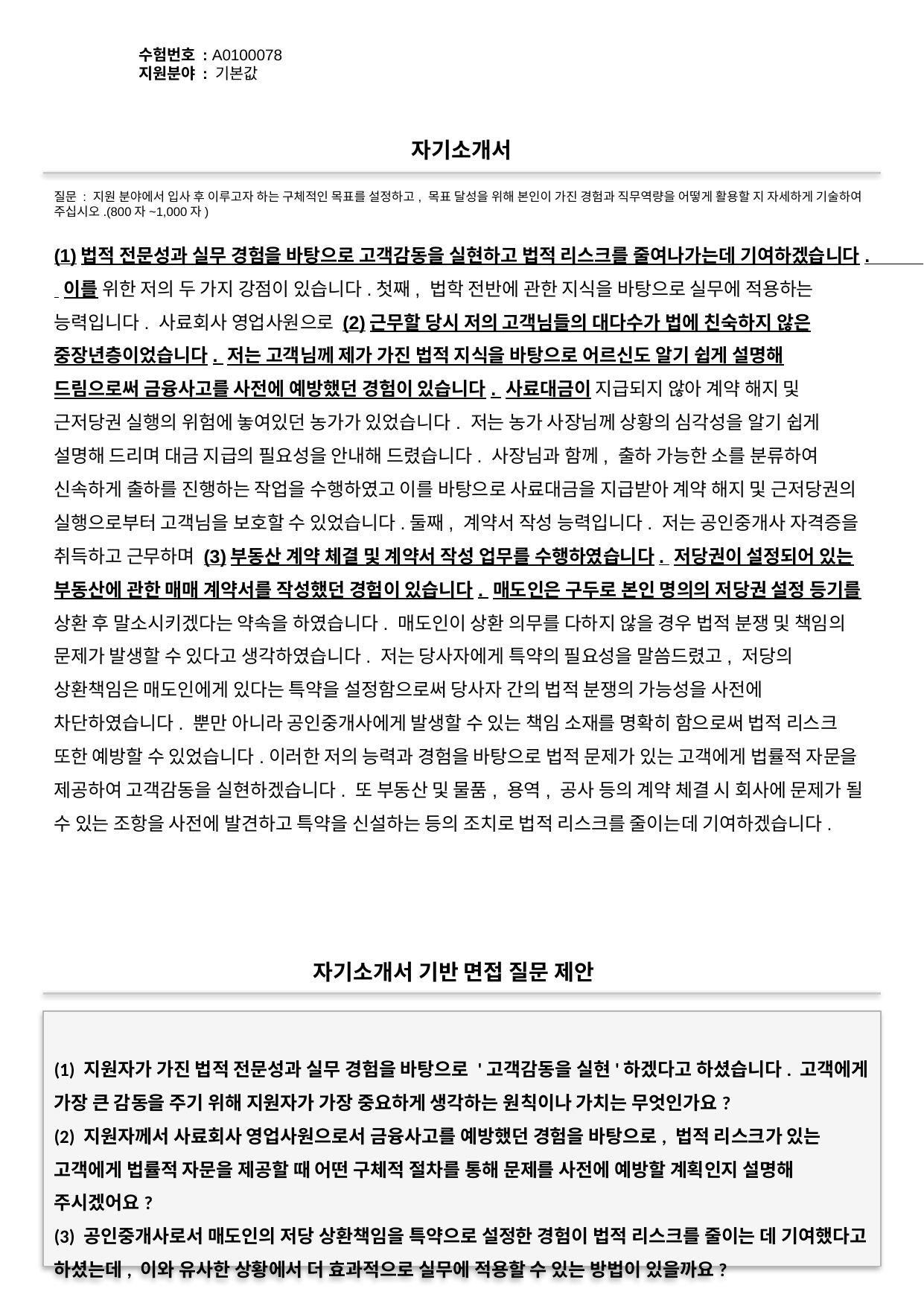

수험번호 : A0100078
지원분야 : 기본값
#

자기소개서

질문 : 지원 분야에서 입사 후 이루고자 하는 구체적인 목표를 설정하고, 목표 달성을 위해 본인이 가진 경험과 직무역량을 어떻게 활용할 지 자세하게 기술하여 주십시오.(800자~1,000자)

(1)법적 전문성과 실무 경험을 바탕으로 고객감동을 실현하고 법적 리스크를 줄여나가는데 기여하겠습니다. 이를 위한 저의 두 가지 강점이 있습니다.첫째, 법학 전반에 관한 지식을 바탕으로 실무에 적용하는 능력입니다. 사료회사 영업사원으로 (2)근무할 당시 저의 고객님들의 대다수가 법에 친숙하지 않은 중장년층이었습니다. 저는 고객님께 제가 가진 법적 지식을 바탕으로 어르신도 알기 쉽게 설명해 드림으로써 금융사고를 사전에 예방했던 경험이 있습니다. 사료대금이 지급되지 않아 계약 해지 및 근저당권 실행의 위험에 놓여있던 농가가 있었습니다. 저는 농가 사장님께 상황의 심각성을 알기 쉽게 설명해 드리며 대금 지급의 필요성을 안내해 드렸습니다. 사장님과 함께, 출하 가능한 소를 분류하여 신속하게 출하를 진행하는 작업을 수행하였고 이를 바탕으로 사료대금을 지급받아 계약 해지 및 근저당권의 실행으로부터 고객님을 보호할 수 있었습니다.둘째, 계약서 작성 능력입니다. 저는 공인중개사 자격증을 취득하고 근무하며 (3)부동산 계약 체결 및 계약서 작성 업무를 수행하였습니다. 저당권이 설정되어 있는 부동산에 관한 매매 계약서를 작성했던 경험이 있습니다. 매도인은 구두로 본인 명의의 저당권 설정 등기를 상환 후 말소시키겠다는 약속을 하였습니다. 매도인이 상환 의무를 다하지 않을 경우 법적 분쟁 및 책임의 문제가 발생할 수 있다고 생각하였습니다. 저는 당사자에게 특약의 필요성을 말씀드렸고, 저당의 상환책임은 매도인에게 있다는 특약을 설정함으로써 당사자 간의 법적 분쟁의 가능성을 사전에 차단하였습니다. 뿐만 아니라 공인중개사에게 발생할 수 있는 책임 소재를 명확히 함으로써 법적 리스크 또한 예방할 수 있었습니다.이러한 저의 능력과 경험을 바탕으로 법적 문제가 있는 고객에게 법률적 자문을 제공하여 고객감동을 실현하겠습니다. 또 부동산 및 물품, 용역, 공사 등의 계약 체결 시 회사에 문제가 될 수 있는 조항을 사전에 발견하고 특약을 신설하는 등의 조치로 법적 리스크를 줄이는데 기여하겠습니다.

자기소개서 기반 면접 질문 제안

(1) 지원자가 가진 법적 전문성과 실무 경험을 바탕으로 '고객감동을 실현'하겠다고 하셨습니다. 고객에게 가장 큰 감동을 주기 위해 지원자가 가장 중요하게 생각하는 원칙이나 가치는 무엇인가요?
(2) 지원자께서 사료회사 영업사원으로서 금융사고를 예방했던 경험을 바탕으로, 법적 리스크가 있는 고객에게 법률적 자문을 제공할 때 어떤 구체적 절차를 통해 문제를 사전에 예방할 계획인지 설명해 주시겠어요?
(3) 공인중개사로서 매도인의 저당 상환책임을 특약으로 설정한 경험이 법적 리스크를 줄이는 데 기여했다고 하셨는데, 이와 유사한 상황에서 더 효과적으로 실무에 적용할 수 있는 방법이 있을까요?